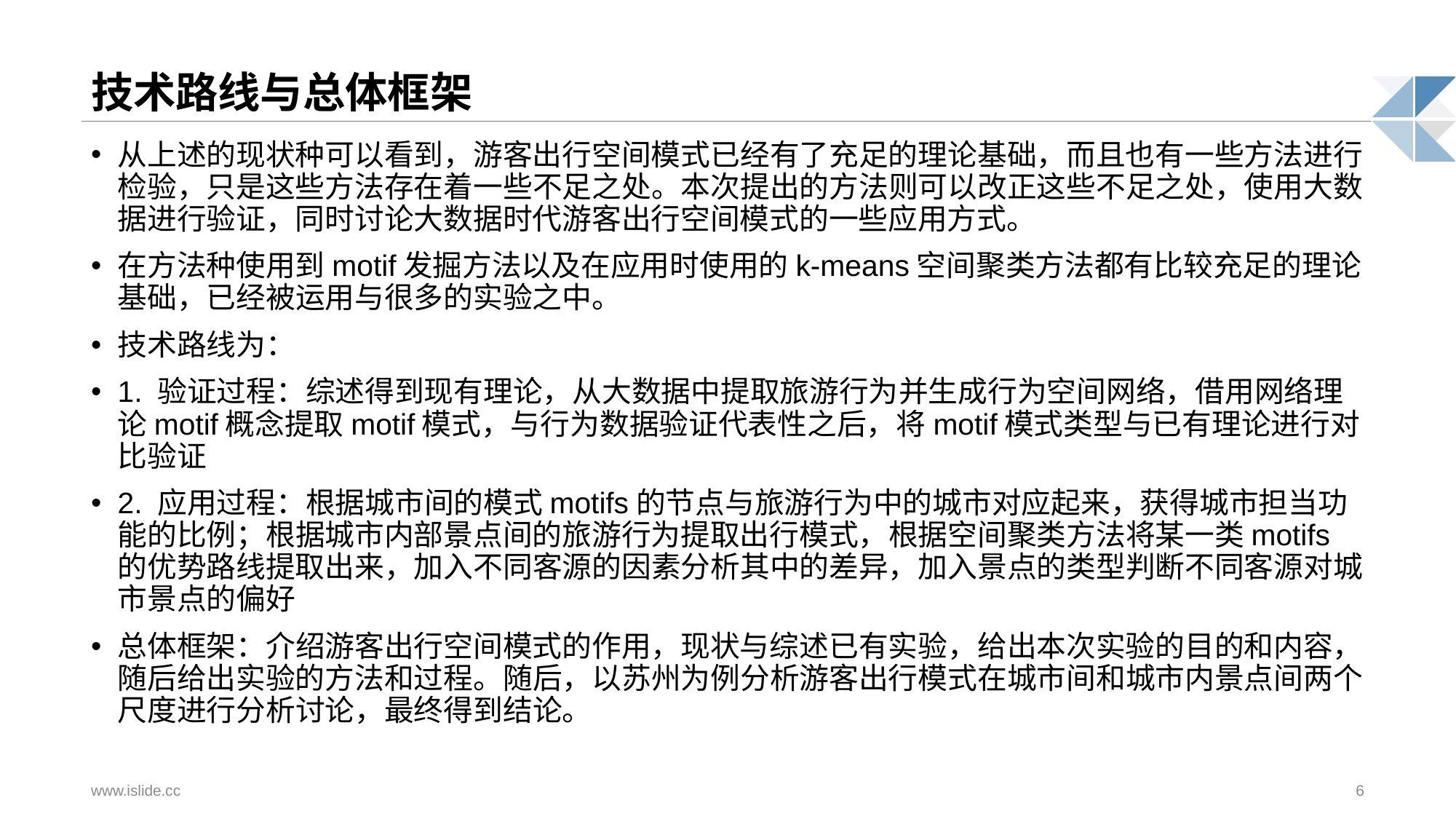

# 技术路线与总体框架
从上述的现状种可以看到，游客出行空间模式已经有了充足的理论基础，而且也有一些方法进行检验，只是这些方法存在着一些不足之处。本次提出的方法则可以改正这些不足之处，使用大数据进行验证，同时讨论大数据时代游客出行空间模式的一些应用方式。
在方法种使用到motif发掘方法以及在应用时使用的k-means空间聚类方法都有比较充足的理论基础，已经被运用与很多的实验之中。
技术路线为：
1. 验证过程：综述得到现有理论，从大数据中提取旅游行为并生成行为空间网络，借用网络理论motif概念提取motif模式，与行为数据验证代表性之后，将motif模式类型与已有理论进行对比验证
2. 应用过程：根据城市间的模式motifs的节点与旅游行为中的城市对应起来，获得城市担当功能的比例；根据城市内部景点间的旅游行为提取出行模式，根据空间聚类方法将某一类motifs的优势路线提取出来，加入不同客源的因素分析其中的差异，加入景点的类型判断不同客源对城市景点的偏好
总体框架：介绍游客出行空间模式的作用，现状与综述已有实验，给出本次实验的目的和内容，随后给出实验的方法和过程。随后，以苏州为例分析游客出行模式在城市间和城市内景点间两个尺度进行分析讨论，最终得到结论。

www.islide.cc
6